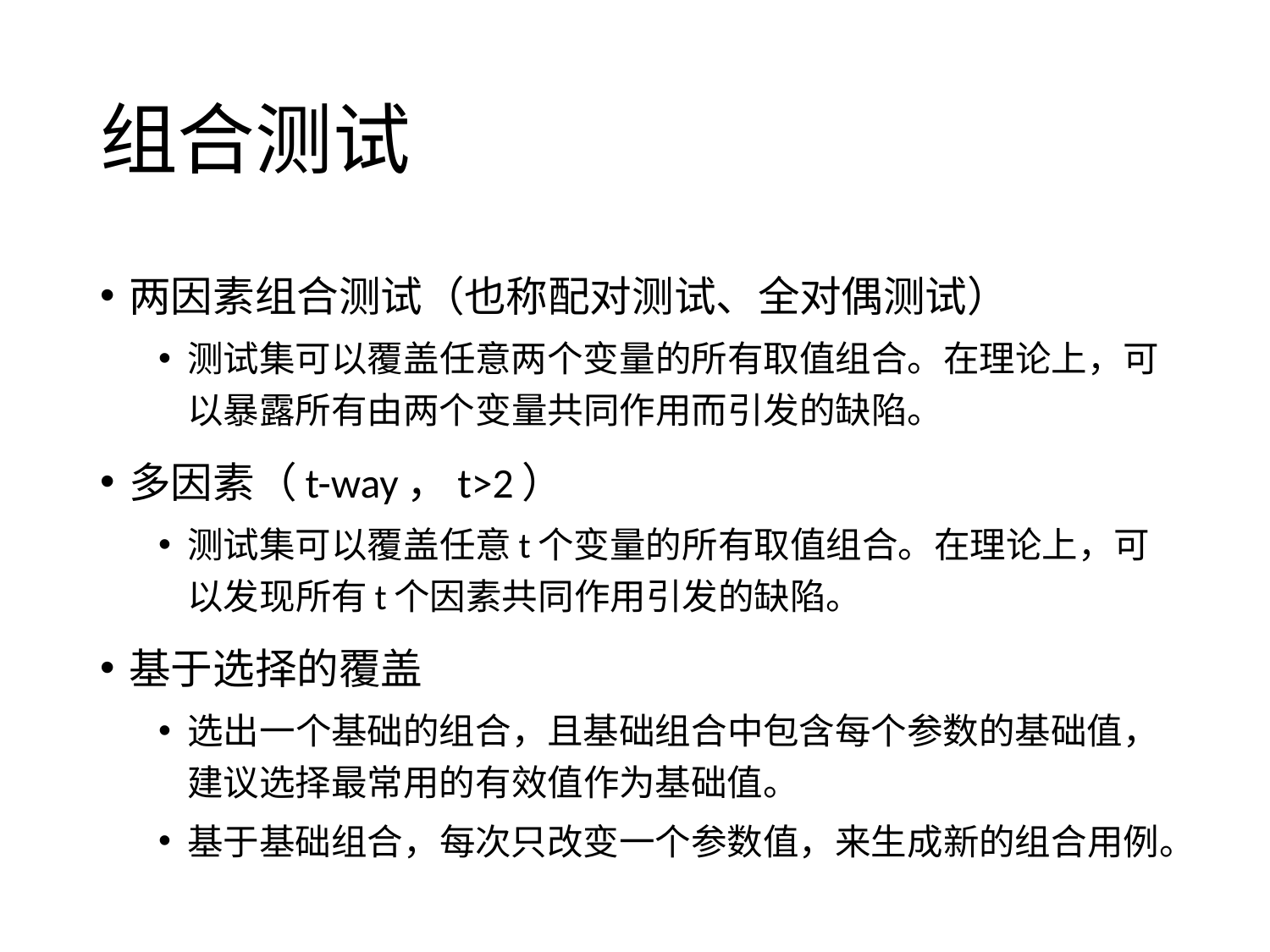

# 组合测试
两因素组合测试（也称配对测试、全对偶测试）
测试集可以覆盖任意两个变量的所有取值组合。在理论上，可以暴露所有由两个变量共同作用而引发的缺陷。
多因素（t-way，t>2）
测试集可以覆盖任意t个变量的所有取值组合。在理论上，可以发现所有t个因素共同作用引发的缺陷。
基于选择的覆盖
选出一个基础的组合，且基础组合中包含每个参数的基础值，建议选择最常用的有效值作为基础值。
基于基础组合，每次只改变一个参数值，来生成新的组合用例。